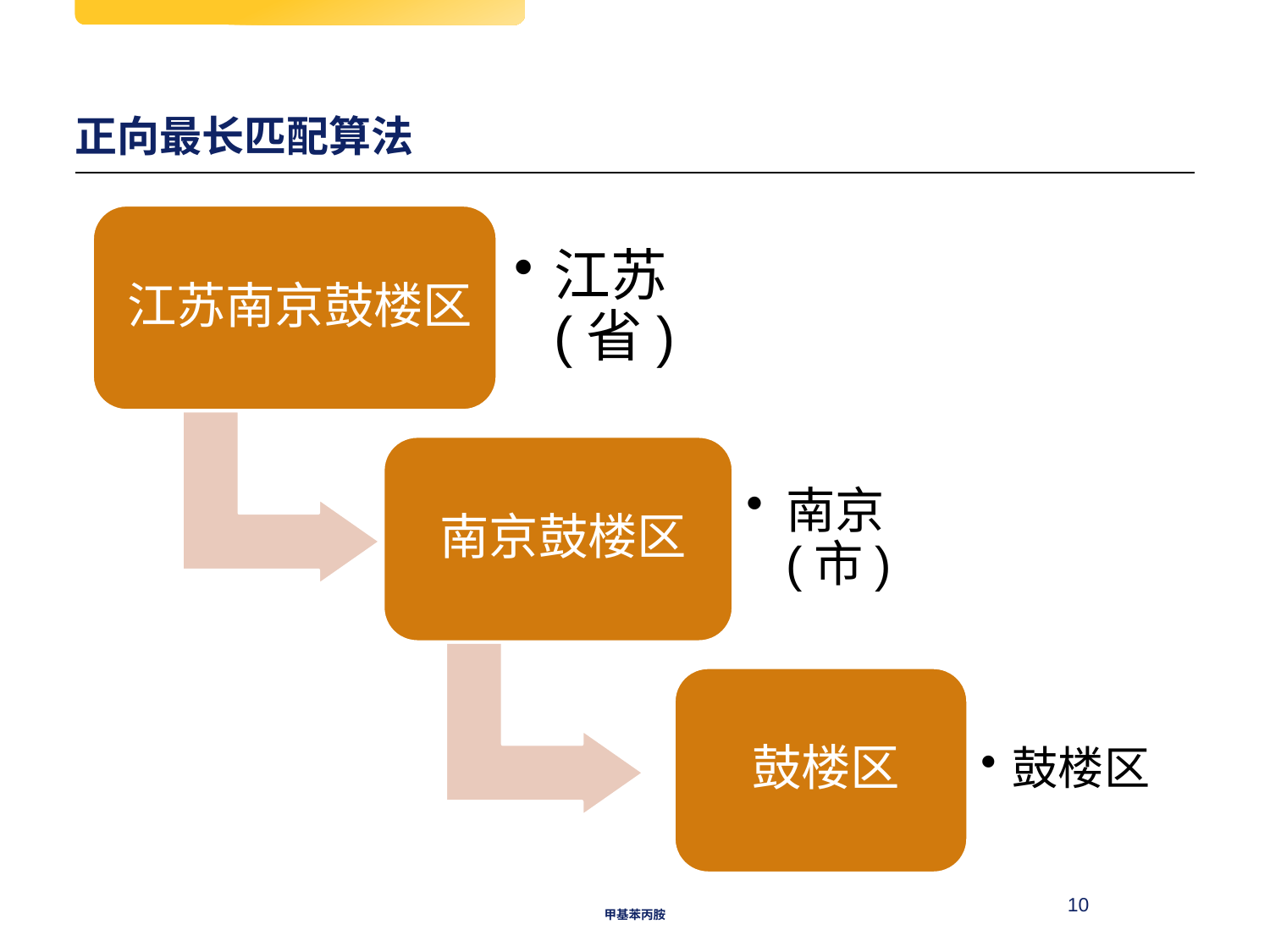

# 正向最长匹配算法
江苏南京鼓楼区
江苏(省)
南京鼓楼区
南京(市)
鼓楼区
鼓楼区